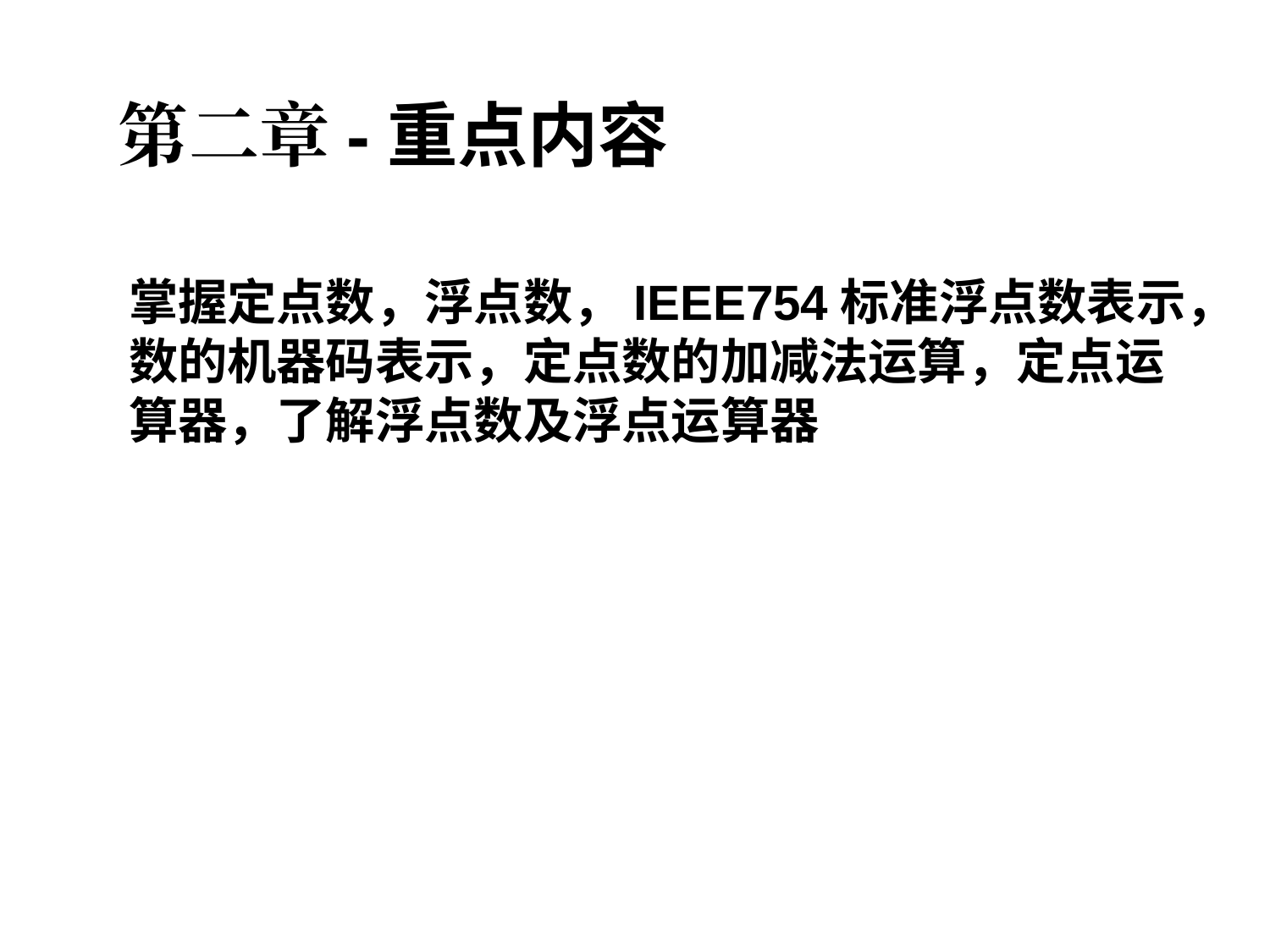

第二章-重点内容
掌握定点数，浮点数，IEEE754标准浮点数表示，数的机器码表示，定点数的加减法运算，定点运算器，了解浮点数及浮点运算器